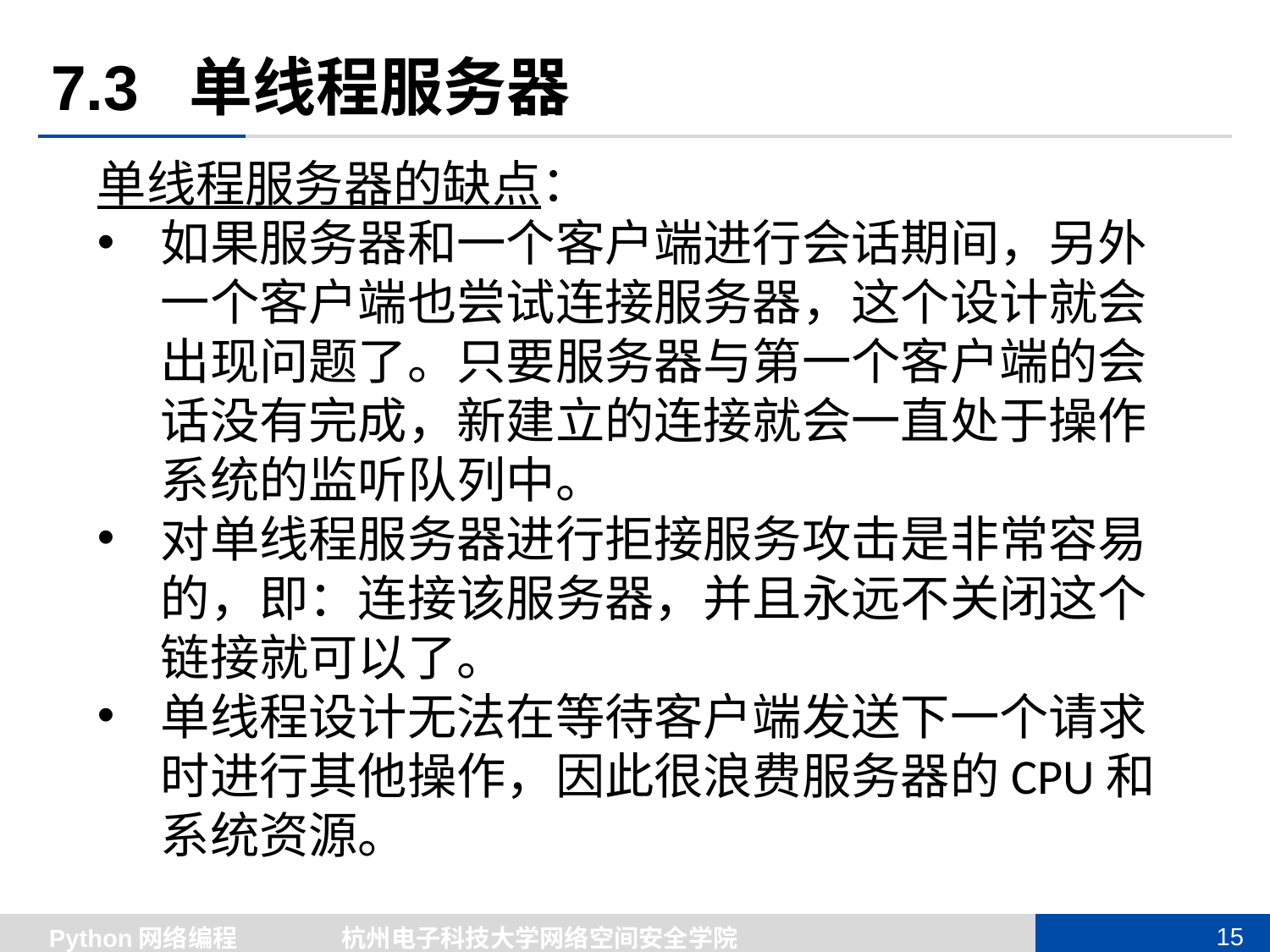

# 7.3  单线程服务器
单线程服务器的缺点：
如果服务器和一个客户端进行会话期间，另外一个客户端也尝试连接服务器，这个设计就会出现问题了。只要服务器与第一个客户端的会话没有完成，新建立的连接就会一直处于操作系统的监听队列中。
对单线程服务器进行拒接服务攻击是非常容易的，即：连接该服务器，并且永远不关闭这个链接就可以了。
单线程设计无法在等待客户端发送下一个请求时进行其他操作，因此很浪费服务器的CPU和系统资源。